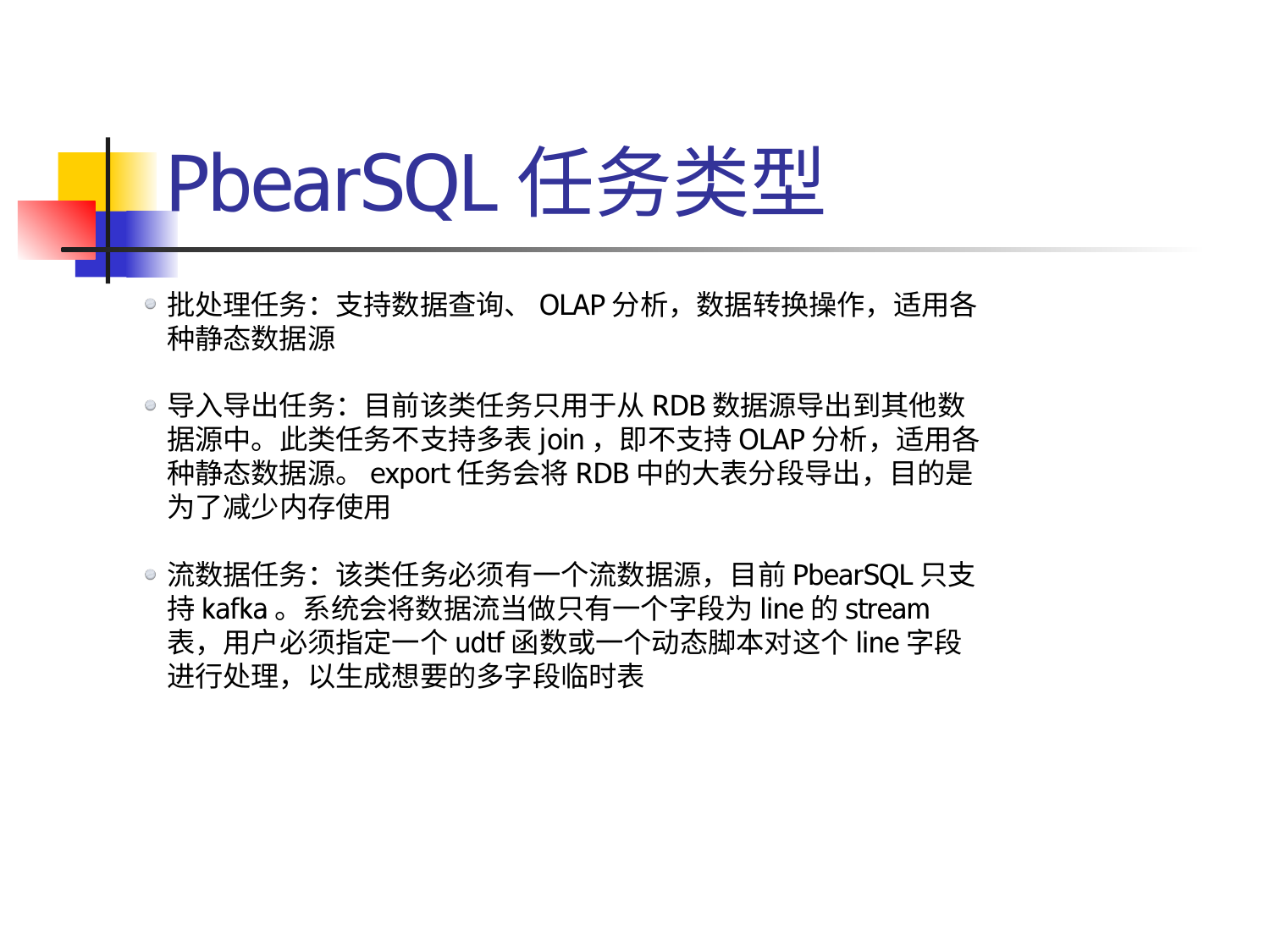

# PbearSQL任务类型
批处理任务：支持数据查询、OLAP分析，数据转换操作，适用各种静态数据源

导入导出任务：目前该类任务只用于从RDB数据源导出到其他数据源中。此类任务不支持多表join，即不支持OLAP分析，适用各种静态数据源。export任务会将RDB中的大表分段导出，目的是为了减少内存使用

流数据任务：该类任务必须有一个流数据源，目前PbearSQL只支持kafka。系统会将数据流当做只有一个字段为line的stream表，用户必须指定一个udtf函数或一个动态脚本对这个line字段进行处理，以生成想要的多字段临时表
11